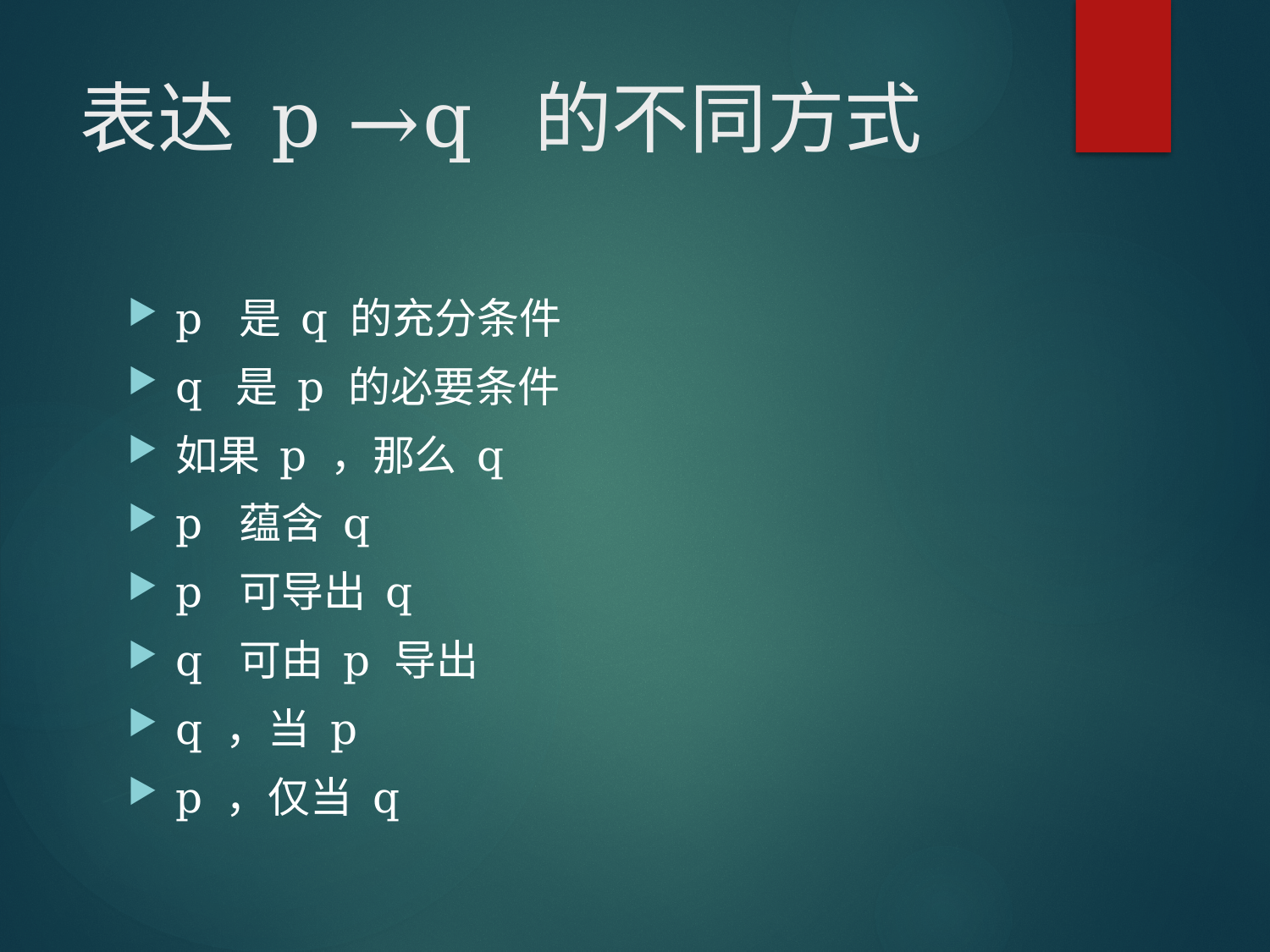

# 表达 p →q  的不同方式
p  是 q 的充分条件
q  是 p 的必要条件
如果 p ，那么 q
p  蕴含 q
p  可导出 q
q  可由 p 导出
q ，当 p
p ，仅当 q